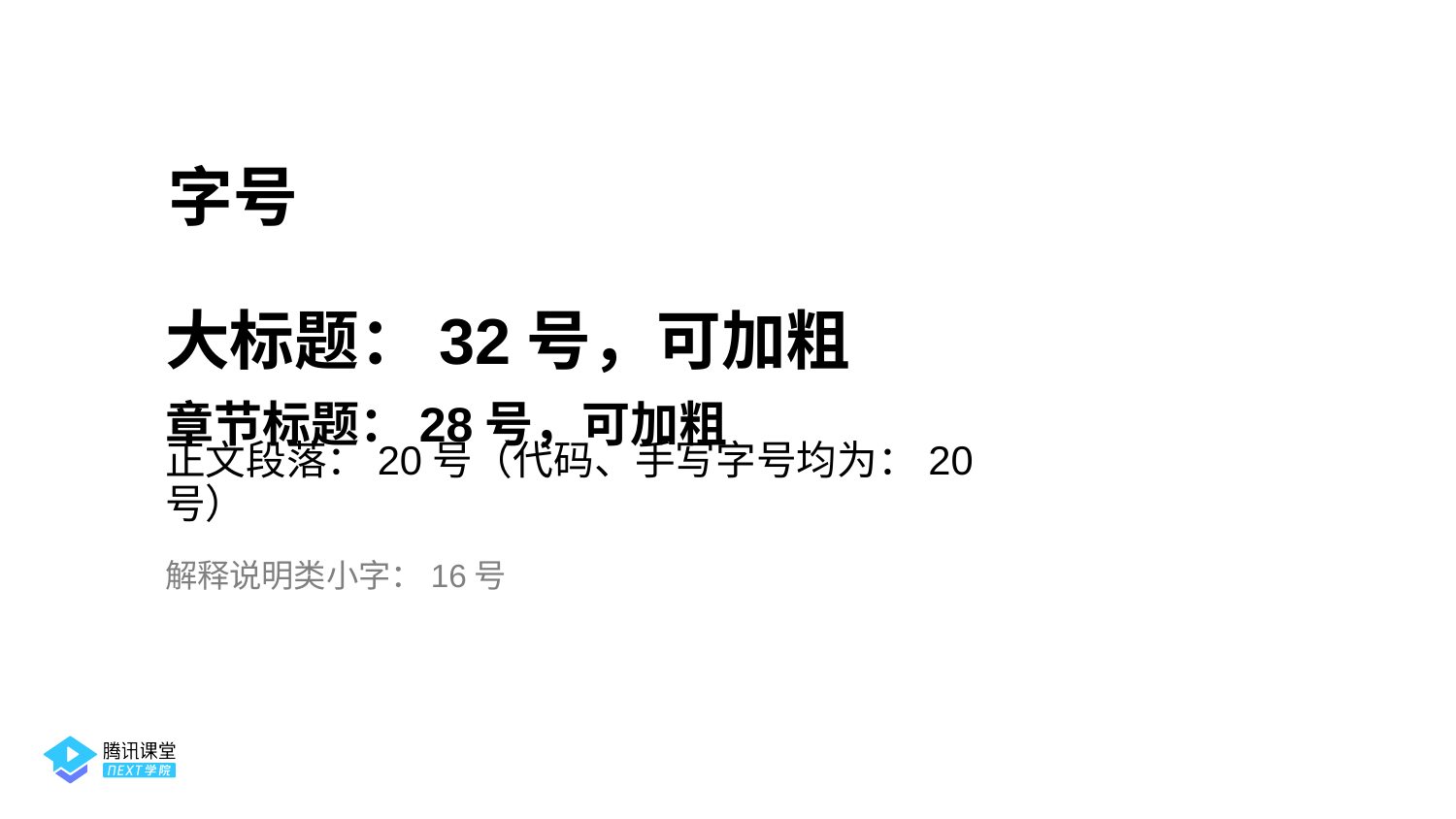

字号
大标题：32号，可加粗
章节标题：28号，可加粗
正文段落：20号（代码、手写字号均为：20号）
解释说明类小字：16号